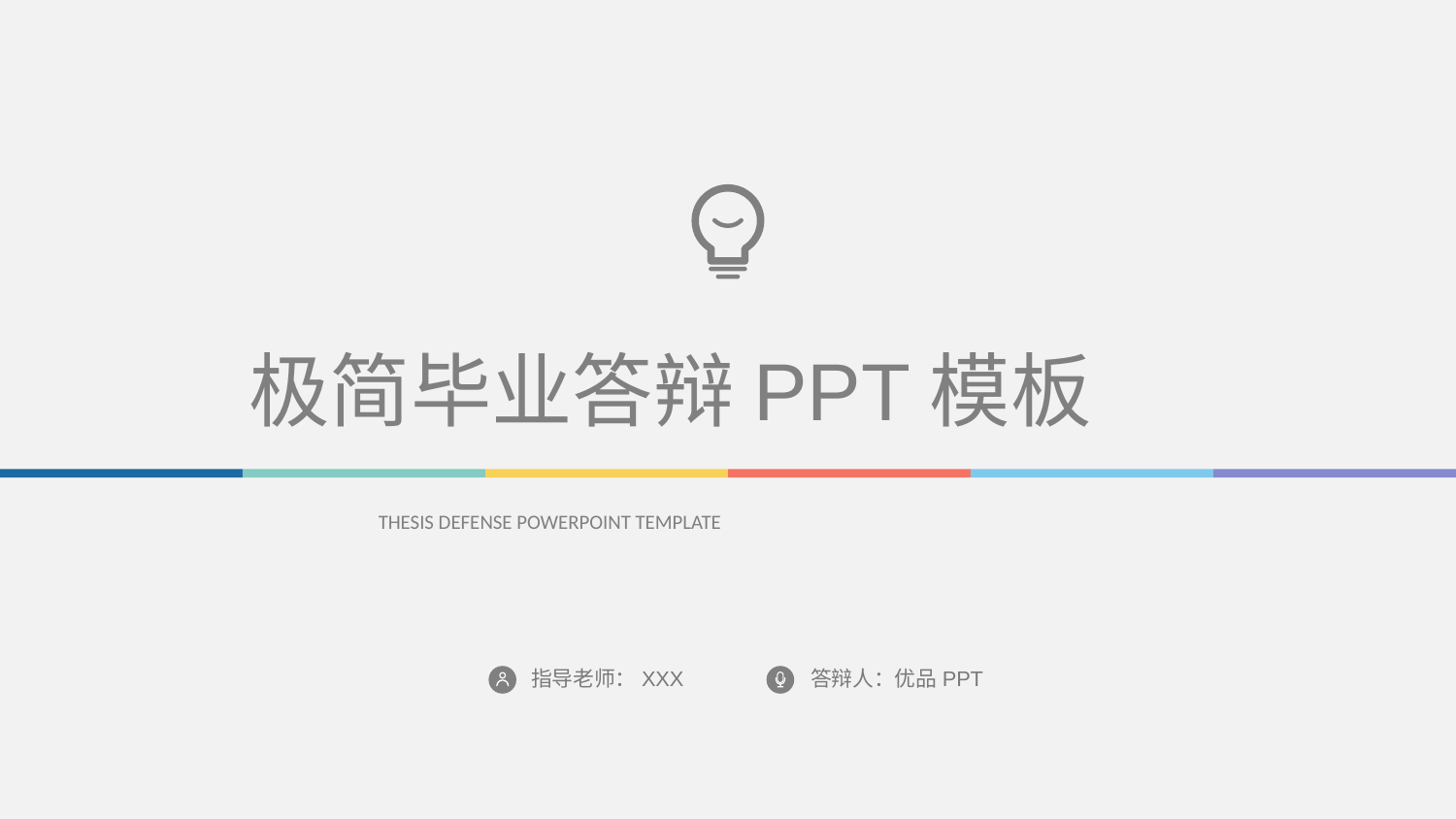

极简毕业答辩PPT模板

THESIS DEFENSE POWERPOINT TEMPLATE
指导老师：XXX
答辩人：优品PPT